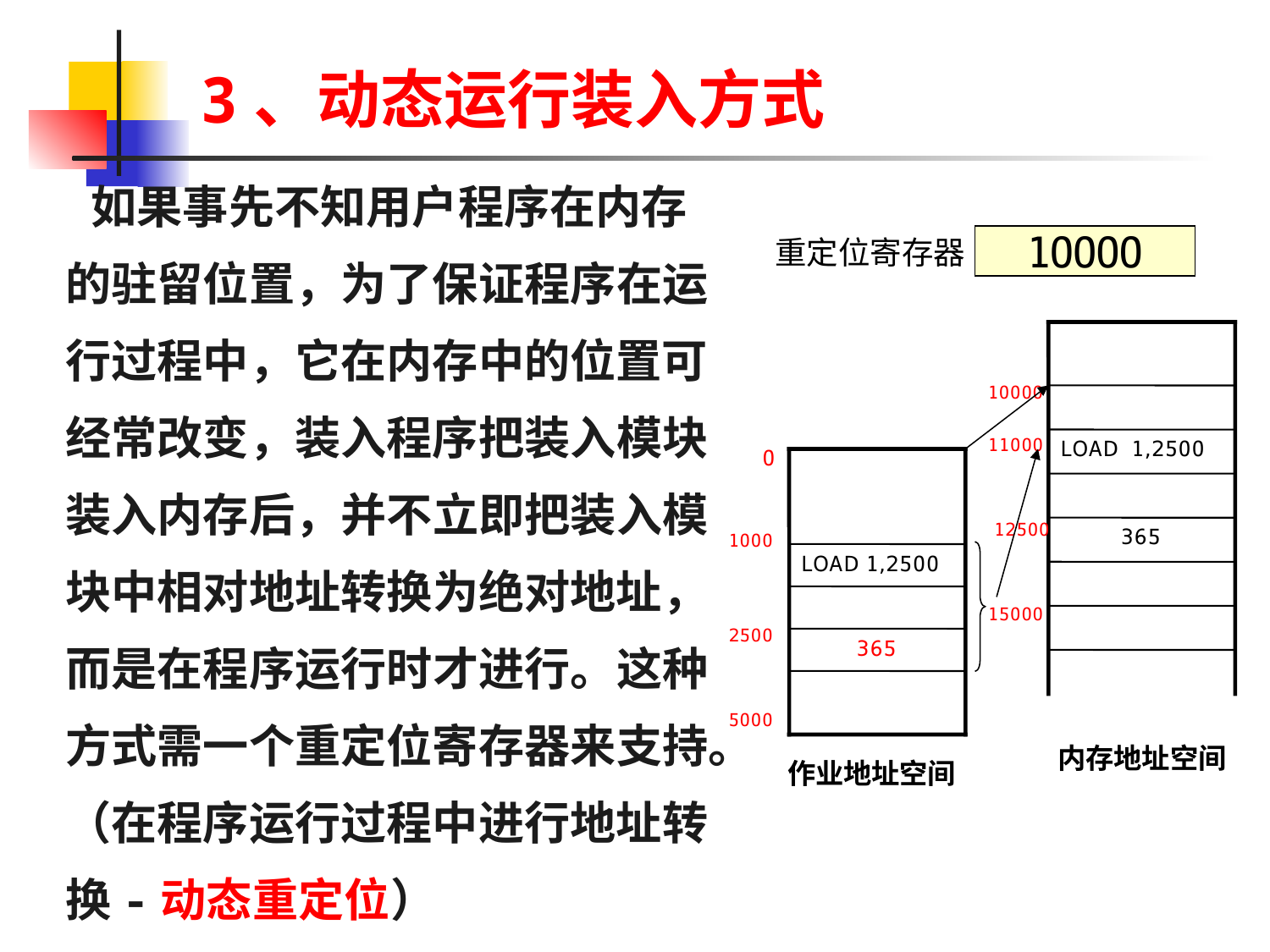

# 3、动态运行装入方式
      如果事先不知用户程序在内存的驻留位置，为了保证程序在运行过程中，它在内存中的位置可经常改变，装入程序把装入模块装入内存后，并不立即把装入模块中相对地址转换为绝对地址，而是在程序运行时才进行。这种方式需一个重定位寄存器来支持。（在程序运行过程中进行地址转换-动态重定位）
10000
重定位寄存器

10000

11000

LOAD  1,2500

0

12500

365

1000

LOAD 1,2500

15000

2500

365

5000

内存地址空间
作业地址空间